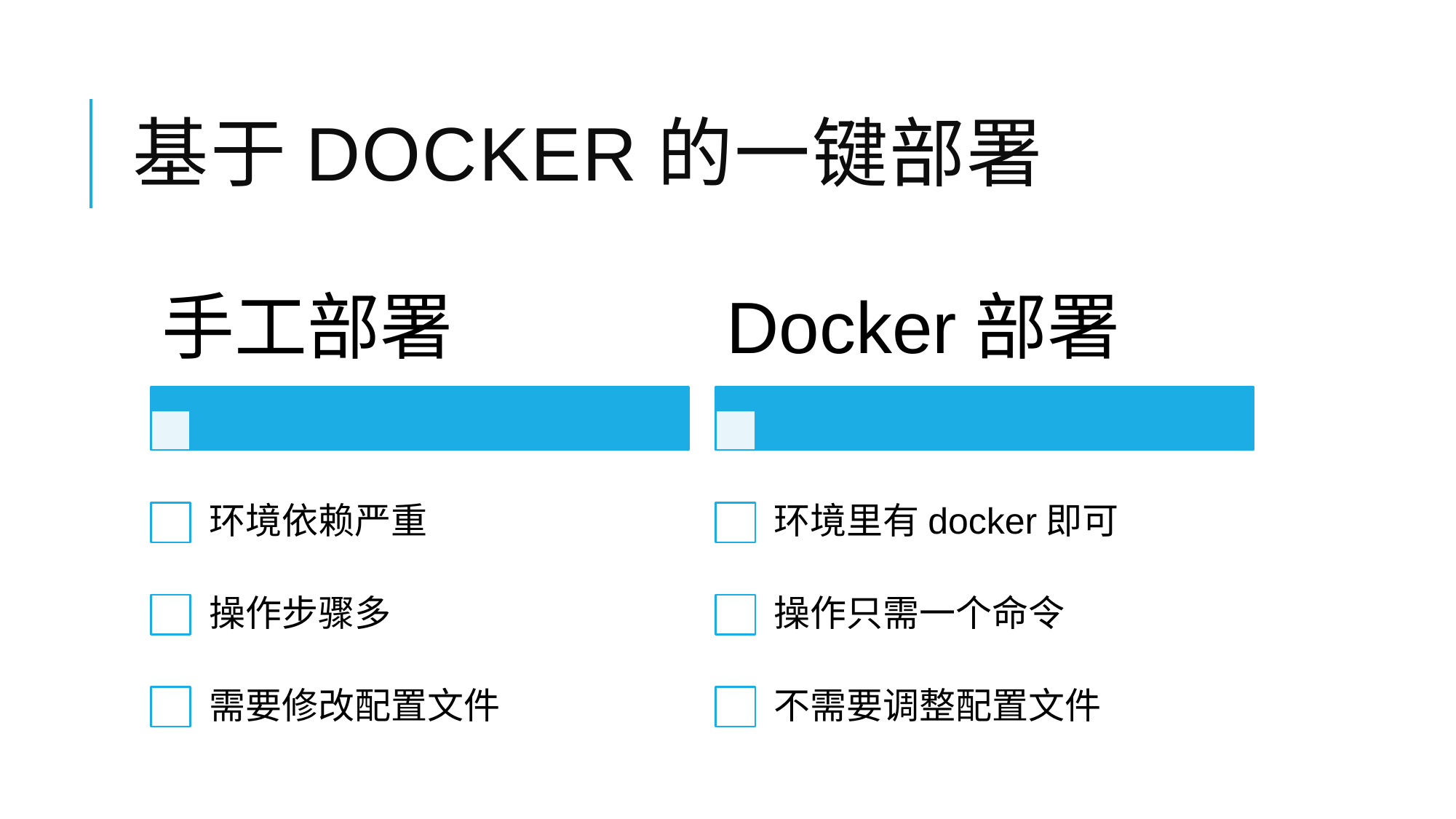

# 基于Docker的一键部署
手工部署
环境依赖严重
操作步骤多
需要修改配置文件
Docker部署
环境里有docker即可
操作只需一个命令
不需要调整配置文件